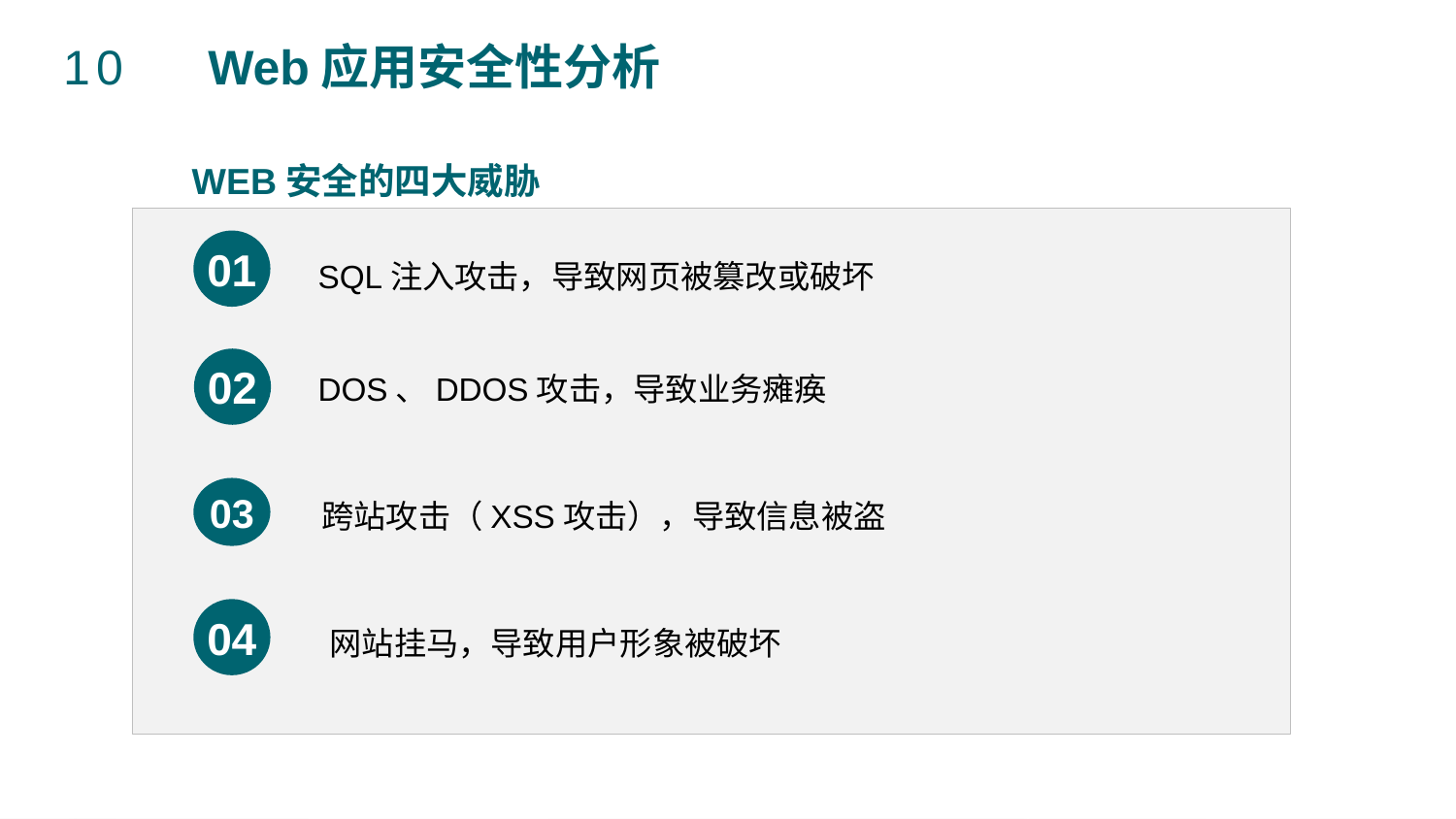

10    Web应用安全性分析

WEB安全的四大威胁

01

02

03

SQL注入攻击，导致网页被篡改或破坏
DOS、DDOS攻击，导致业务瘫痪
 跨站攻击（XSS攻击），导致信息被盗
04
网站挂马，导致用户形象被破坏